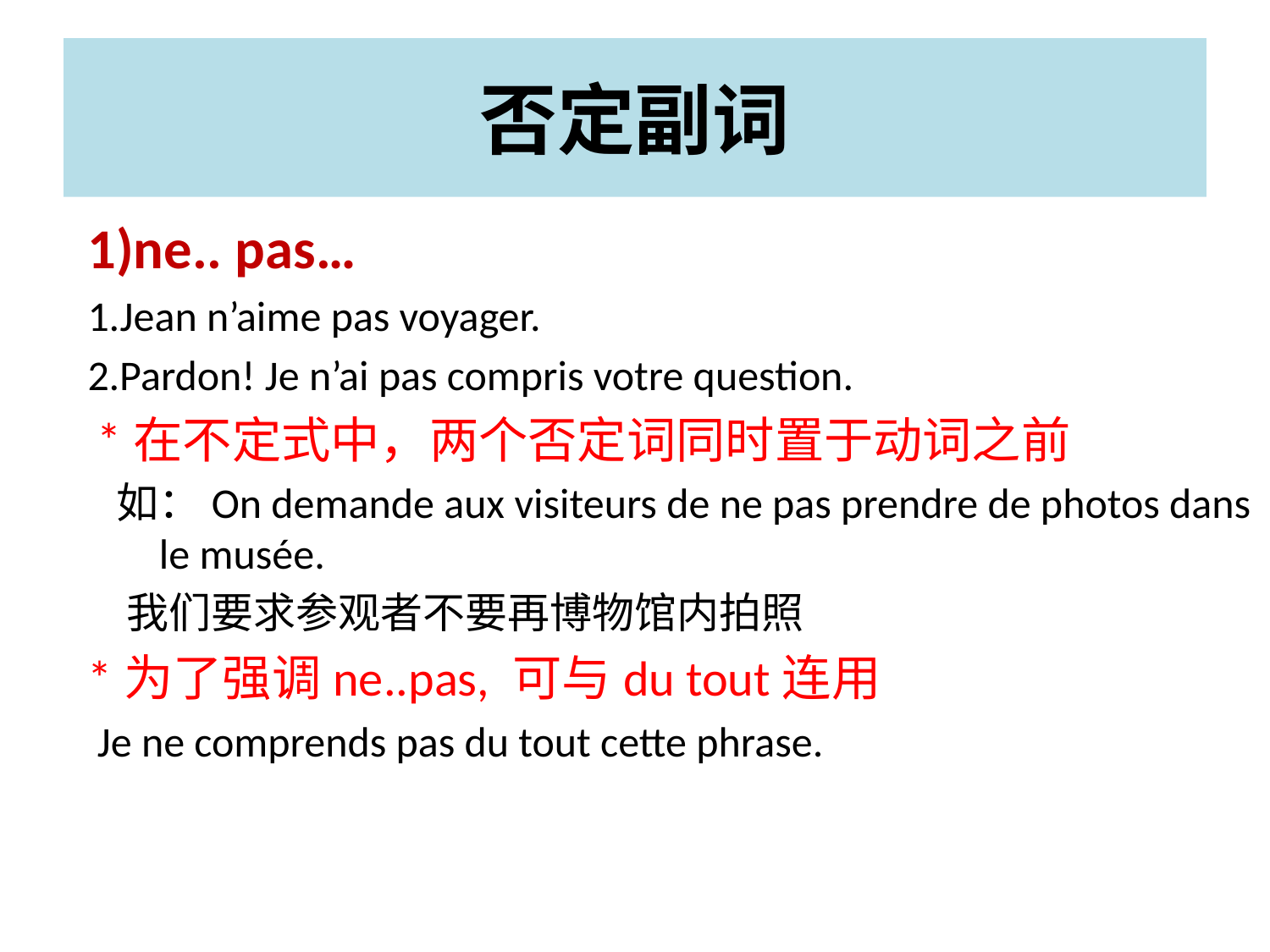

# 否定副词
1)ne.. pas…
1.Jean n’aime pas voyager.
2.Pardon! Je n’ai pas compris votre question.
 *在不定式中，两个否定词同时置于动词之前
  如：On demande aux visiteurs de ne pas prendre de photos dans le musée.
   我们要求参观者不要再博物馆内拍照
*为了强调ne..pas, 可与du tout连用
 Je ne comprends pas du tout cette phrase.